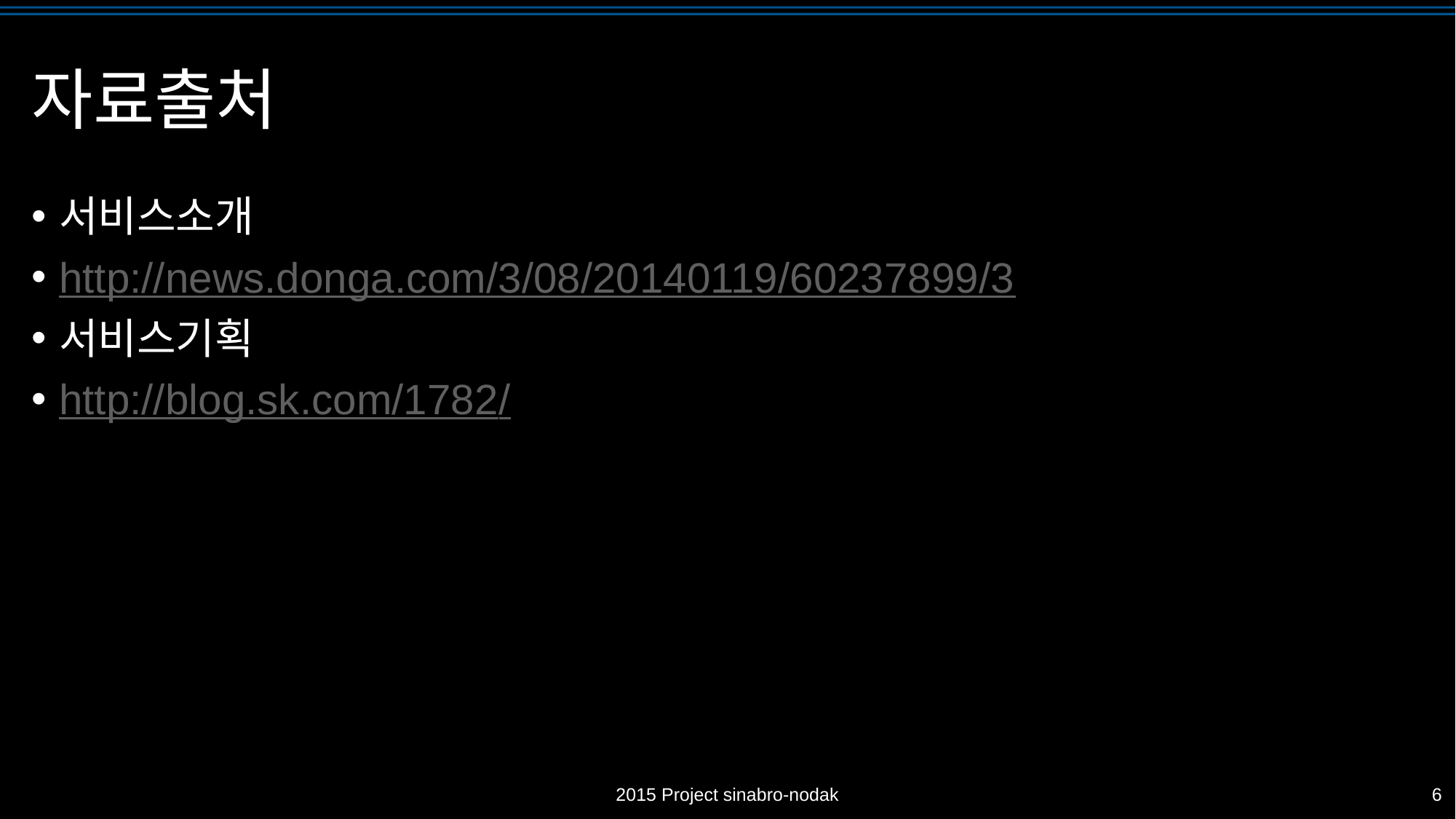

# 자료출처
서비스소개
http://news.donga.com/3/08/20140119/60237899/3
서비스기획
http://blog.sk.com/1782/

2015 Project sinabro-nodak
6